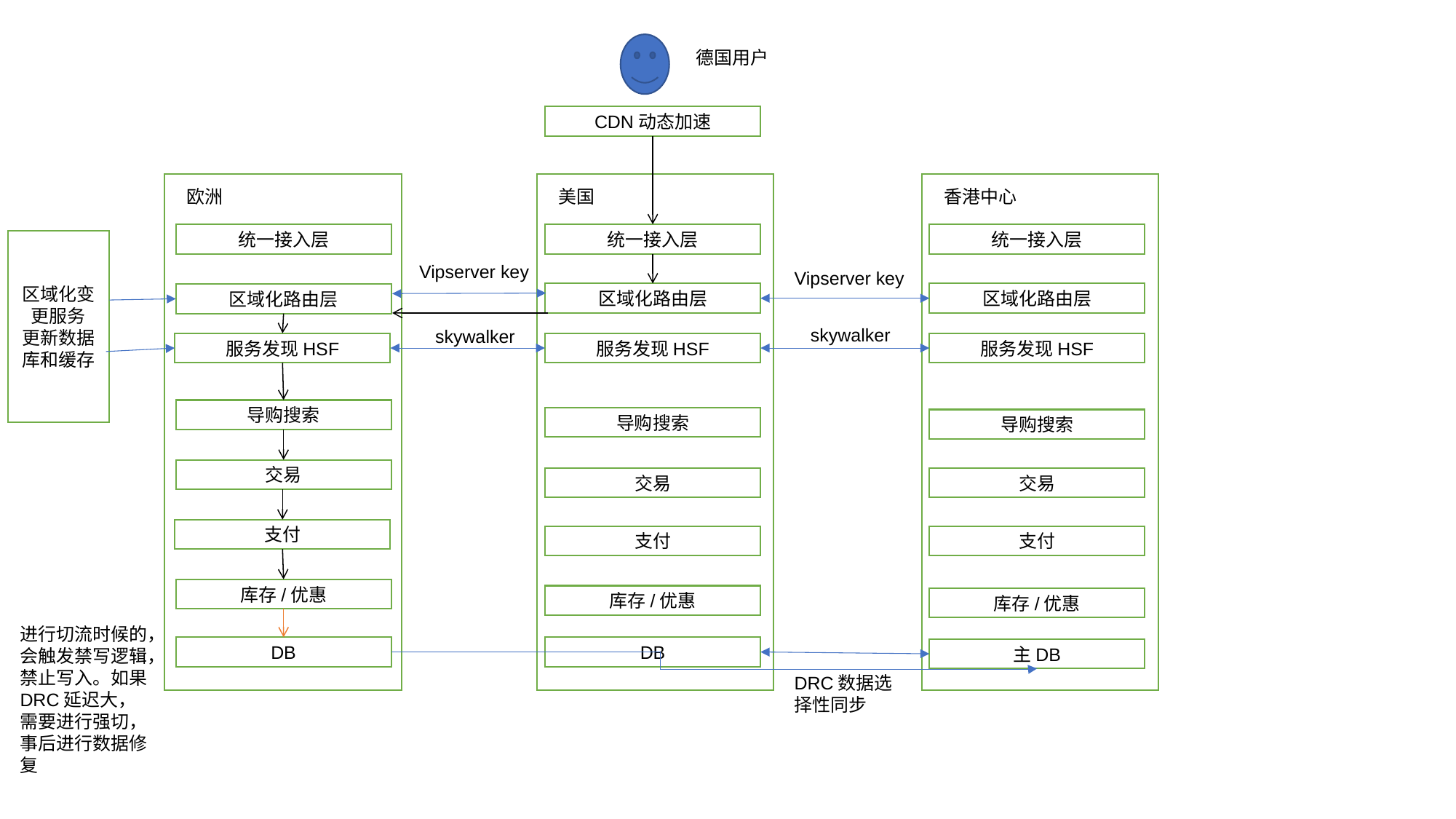

德国用户
CDN动态加速

欧洲
美国
香港中心
统一接入层
统一接入层
统一接入层
区域化变更服务
更新数据库和缓存
Vipserver key
Vipserver key
区域化路由层
区域化路由层
区域化路由层
skywalker
skywalker
服务发现HSF
服务发现HSF
服务发现HSF
导购搜索
导购搜索
导购搜索
交易
交易
交易
支付
支付
支付
库存/优惠
库存/优惠
库存/优惠
进行切流时候的，会触发禁写逻辑，禁止写入。如果DRC延迟大，需要进行强切，事后进行数据修复
DB
DB
主DB
DRC数据选择性同步